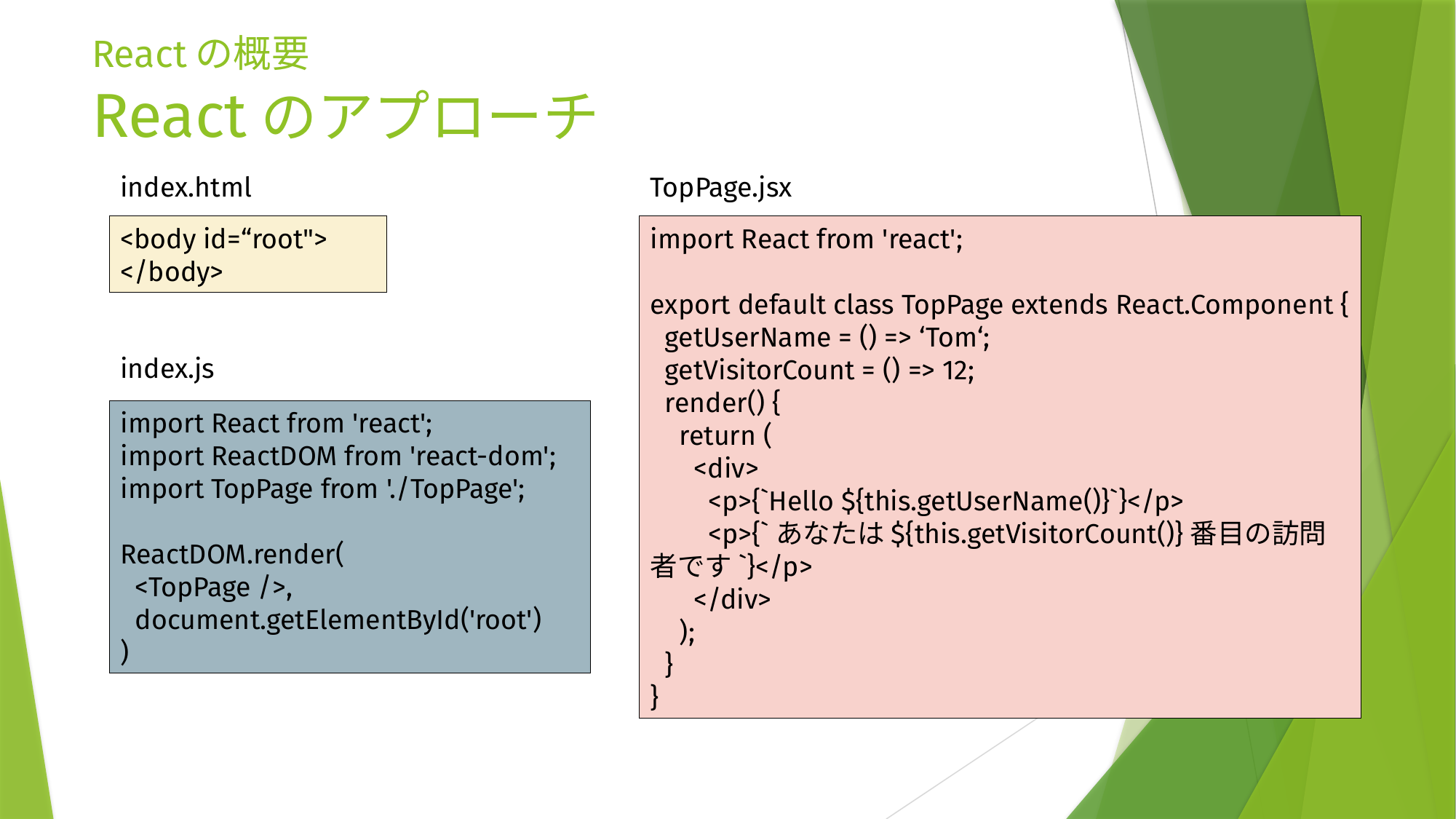

# Reactの概要 Reactのアプローチ
index.html
TopPage.jsx
<body id=“root">
</body>
import React from 'react';
export default class TopPage extends React.Component {
  getUserName = () => ‘Tom‘;
  getVisitorCount = () => 12;
  render() {
    return (
      <div>
        <p>{`Hello ${this.getUserName()}`}</p>
        <p>{`あなたは${this.getVisitorCount()}番目の訪問者です`}</p>
      </div>
    );
  }
}
index.js
import React from 'react';
import ReactDOM from 'react-dom';
import TopPage from './TopPage';

ReactDOM.render(
  <TopPage />,
  document.getElementById('root')
)